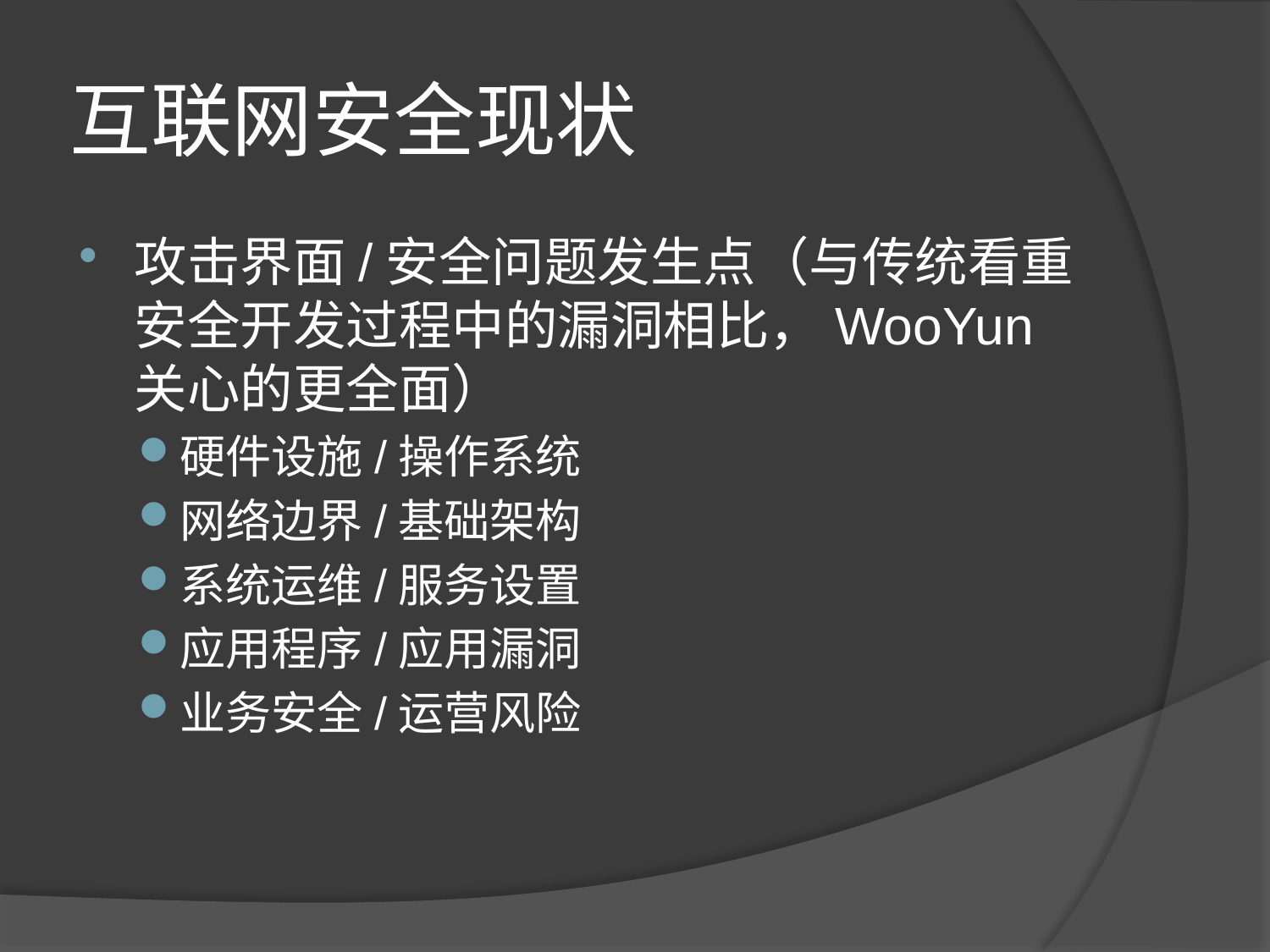

# 互联网安全现状
攻击界面/安全问题发生点（与传统看重安全开发过程中的漏洞相比，WooYun关心的更全面）
硬件设施/操作系统
网络边界/基础架构
系统运维/服务设置
应用程序/应用漏洞
业务安全/运营风险